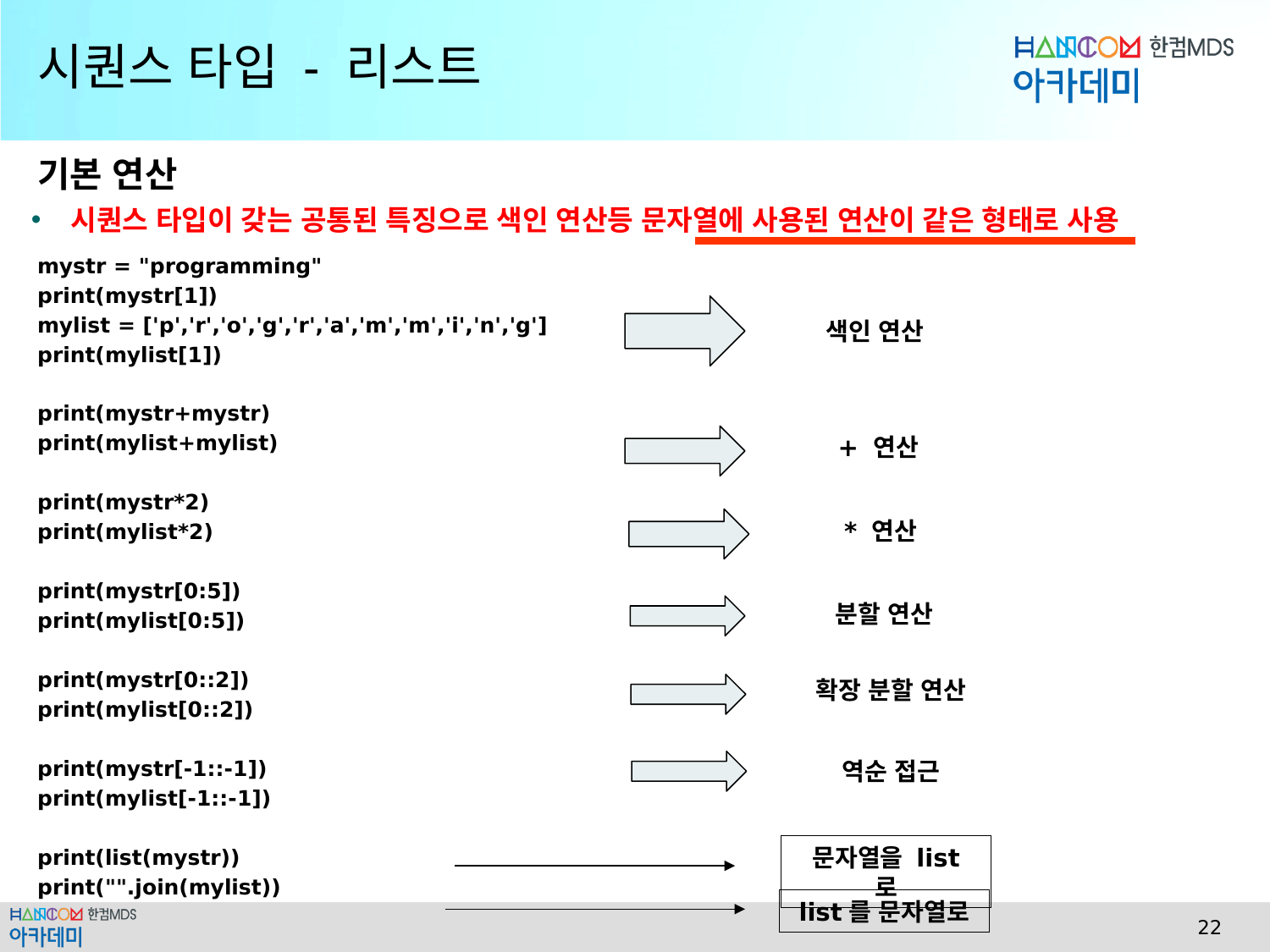

# 시퀀스 타입 - 리스트
기본 연산
시퀀스 타입이 갖는 공통된 특징으로 색인 연산등 문자열에 사용된 연산이 같은 형태로 사용
mystr = "programming"
print(mystr[1])
mylist = ['p','r','o','g','r','a','m','m','i','n','g']
print(mylist[1])

print(mystr+mystr)
print(mylist+mylist)

print(mystr*2)
print(mylist*2)

print(mystr[0:5])
print(mylist[0:5])

print(mystr[0::2])
print(mylist[0::2])

print(mystr[-1::-1])
print(mylist[-1::-1])

print(list(mystr))
print("".join(mylist))

색인 연산

+ 연산

* 연산
분할 연산

확장 분할 연산

역순 접근

문자열을 list 로
list를 문자열로
                               22